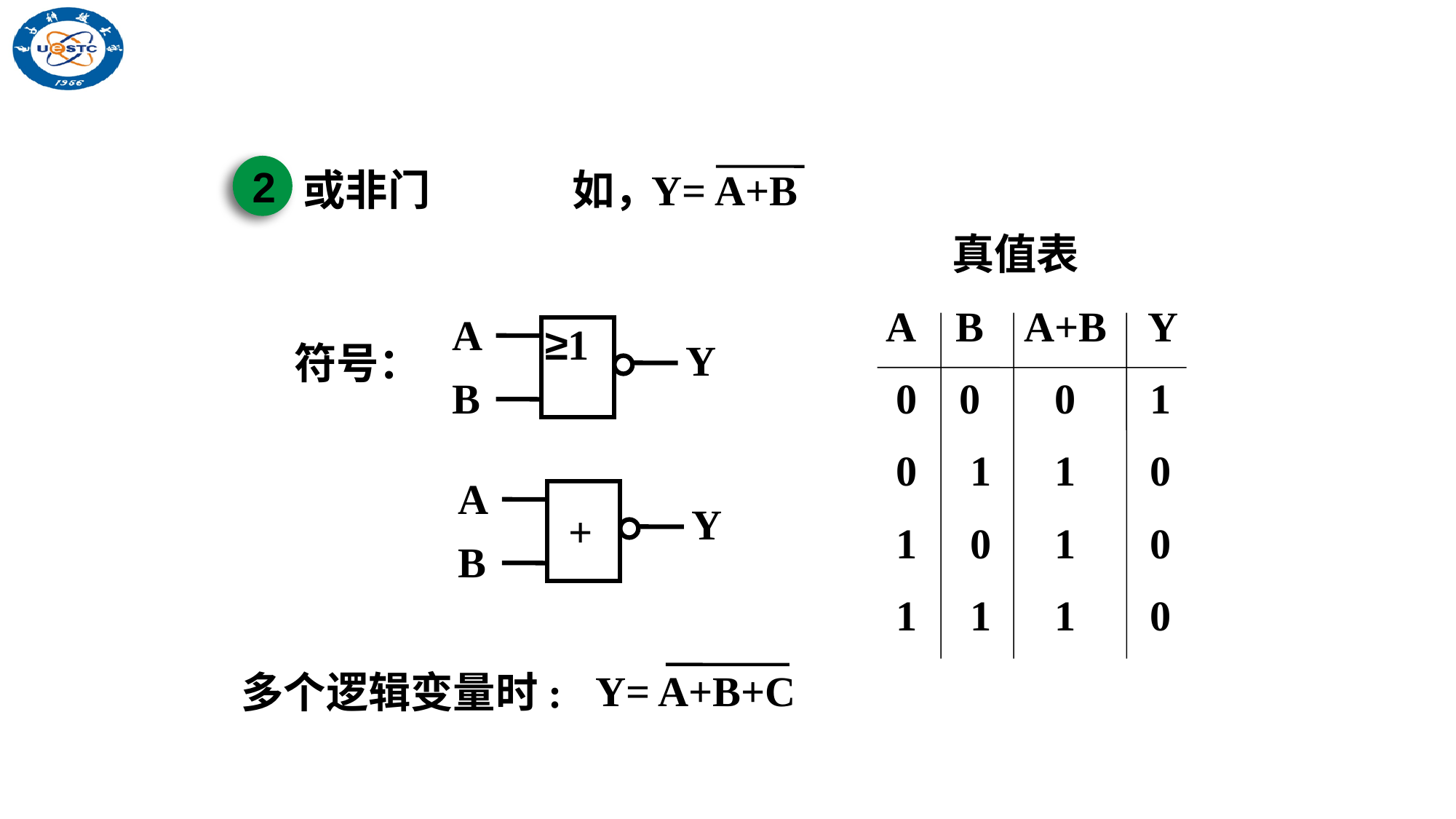

2
如，
Y= A+B

或非门

        真值表
  A    B    A+B    Y
   0    0       0       1
   0     1      1       0
   1     0      1       0
   1     1      1       0

A
≥1

Y

B

符号：
A

Y

 +

B

Y= A+B+C

多个逻辑变量时: